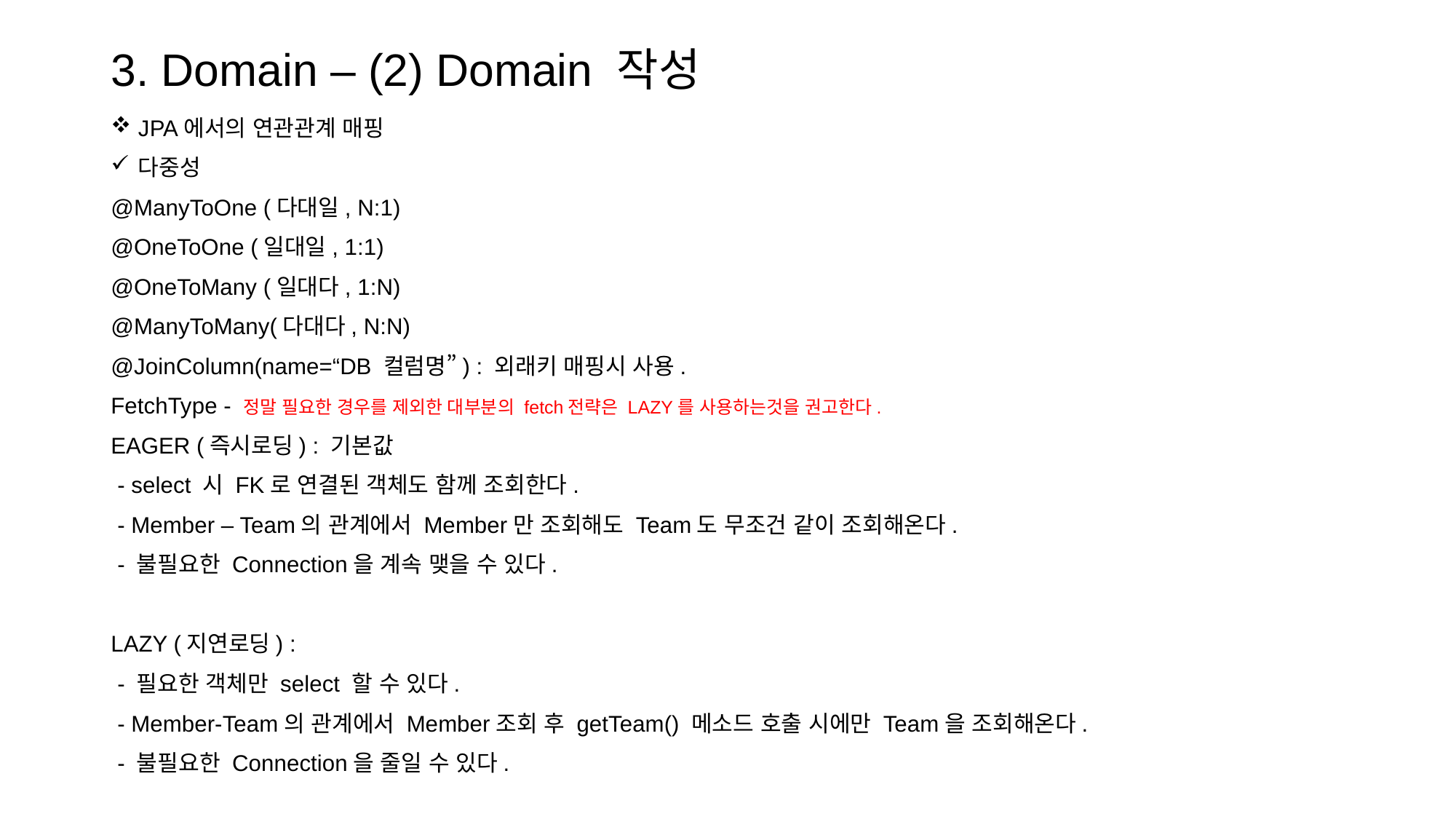

# 3. Domain – (2) Domain 작성
JPA에서의 연관관계 매핑
다중성
@ManyToOne (다대일, N:1)
@OneToOne (일대일, 1:1)
@OneToMany (일대다, 1:N)
@ManyToMany(다대다, N:N)
@JoinColumn(name=“DB 컬럼명”) : 외래키 매핑시 사용.
FetchType - 정말 필요한 경우를 제외한 대부분의 fetch전략은 LAZY를 사용하는것을 권고한다.
EAGER (즉시로딩) : 기본값
 - select 시 FK로 연결된 객체도 함께 조회한다.
 - Member – Team의 관계에서 Member만 조회해도 Team도 무조건 같이 조회해온다.
 - 불필요한 Connection을 계속 맺을 수 있다.

LAZY (지연로딩) :
 - 필요한 객체만 select 할 수 있다.
 - Member-Team의 관계에서 Member조회 후 getTeam() 메소드 호출 시에만 Team을 조회해온다.
 - 불필요한 Connection을 줄일 수 있다.